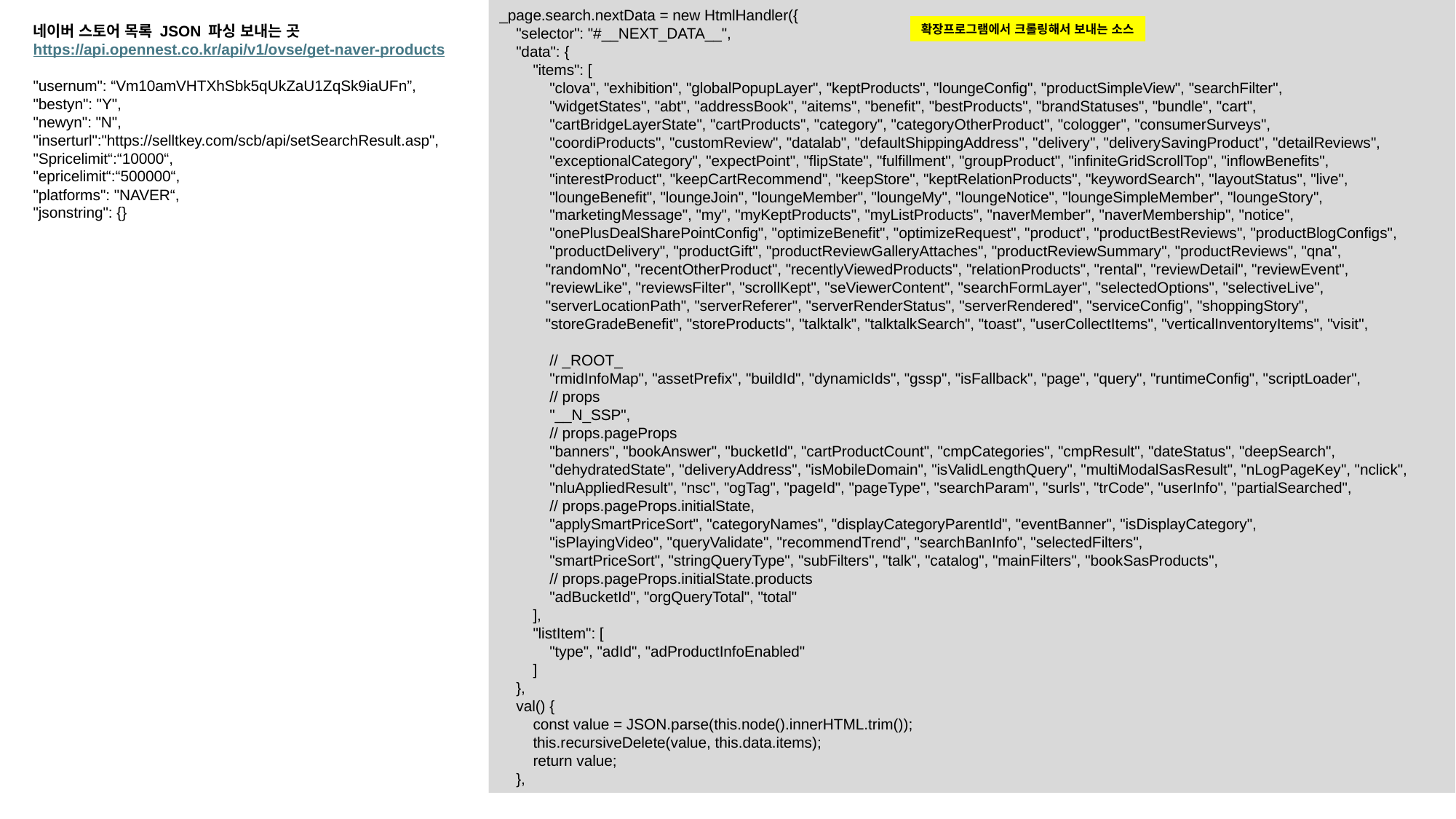

_page.search.nextData = new HtmlHandler({
    "selector": "#__NEXT_DATA__",
    "data": {
        "items": [
            "clova", "exhibition", "globalPopupLayer", "keptProducts", "loungeConfig", "productSimpleView", "searchFilter",
            "widgetStates", "abt", "addressBook", "aitems", "benefit", "bestProducts", "brandStatuses", "bundle", "cart",
            "cartBridgeLayerState", "cartProducts", "category", "categoryOtherProduct", "cologger", "consumerSurveys",
            "coordiProducts", "customReview", "datalab", "defaultShippingAddress", "delivery", "deliverySavingProduct", "detailReviews",
            "exceptionalCategory", "expectPoint", "flipState", "fulfillment", "groupProduct", "infiniteGridScrollTop", "inflowBenefits",
            "interestProduct", "keepCartRecommend", "keepStore", "keptRelationProducts", "keywordSearch", "layoutStatus", "live",
            "loungeBenefit", "loungeJoin", "loungeMember", "loungeMy", "loungeNotice", "loungeSimpleMember", "loungeStory",
            "marketingMessage", "my", "myKeptProducts", "myListProducts", "naverMember", "naverMembership", "notice",
            "onePlusDealSharePointConfig", "optimizeBenefit", "optimizeRequest", "product", "productBestReviews", "productBlogConfigs",
            "productDelivery", "productGift", "productReviewGalleryAttaches", "productReviewSummary", "productReviews", "qna",
           "randomNo", "recentOtherProduct", "recentlyViewedProducts", "relationProducts", "rental", "reviewDetail", "reviewEvent",
           "reviewLike", "reviewsFilter", "scrollKept", "seViewerContent", "searchFormLayer", "selectedOptions", "selectiveLive",
           "serverLocationPath", "serverReferer", "serverRenderStatus", "serverRendered", "serviceConfig", "shoppingStory",
           "storeGradeBenefit", "storeProducts", "talktalk", "talktalkSearch", "toast", "userCollectItems", "verticalInventoryItems", "visit",
            // _ROOT_
            "rmidInfoMap", "assetPrefix", "buildId", "dynamicIds", "gssp", "isFallback", "page", "query", "runtimeConfig", "scriptLoader",
            // props
            "__N_SSP",
            // props.pageProps
            "banners", "bookAnswer", "bucketId", "cartProductCount", "cmpCategories", "cmpResult", "dateStatus", "deepSearch",
            "dehydratedState", "deliveryAddress", "isMobileDomain", "isValidLengthQuery", "multiModalSasResult", "nLogPageKey", "nclick",
            "nluAppliedResult", "nsc", "ogTag", "pageId", "pageType", "searchParam", "surls", "trCode", "userInfo", "partialSearched",
            // props.pageProps.initialState,
            "applySmartPriceSort", "categoryNames", "displayCategoryParentId", "eventBanner", "isDisplayCategory",
            "isPlayingVideo", "queryValidate", "recommendTrend", "searchBanInfo", "selectedFilters",
            "smartPriceSort", "stringQueryType", "subFilters", "talk", "catalog", "mainFilters", "bookSasProducts",
            // props.pageProps.initialState.products
            "adBucketId", "orgQueryTotal", "total"
        ],
        "listItem": [
            "type", "adId", "adProductInfoEnabled"
        ]
    },
    val() {
        const value = JSON.parse(this.node().innerHTML.trim());
        this.recursiveDelete(value, this.data.items);
        return value;
    },
네이버 스토어 목록 JSON 파싱 보내는 곳
https://api.opennest.co.kr/api/v1/ovse/get-naver-products

"usernum": “Vm10amVHTXhSbk5qUkZaU1ZqSk9iaUFn”,
"bestyn": "Y",
"newyn": "N",
"inserturl":"https://selltkey.com/scb/api/setSearchResult.asp",
"Spricelimit“:“10000“,
"epricelimit“:“500000“,
"platforms": "NAVER“,
"jsonstring": {}

확장프로그램에서 크롤링해서 보내는 소스